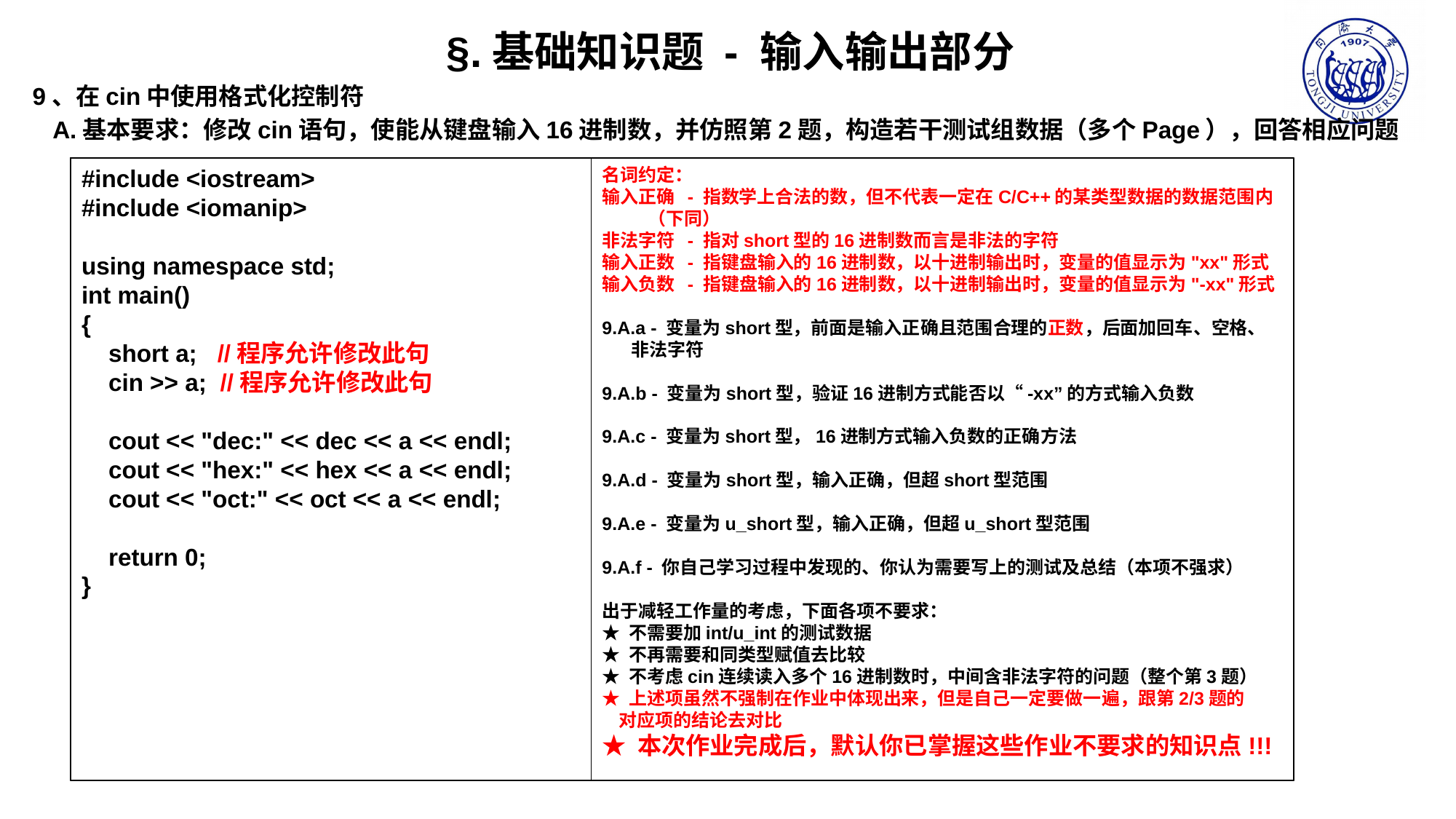

§.基础知识题 - 输入输出部分
9、在cin中使用格式化控制符
   A.基本要求：修改cin语句，使能从键盘输入16进制数，并仿照第2题，构造若干测试组数据（多个Page），回答相应问题
名词约定：
输入正确  - 指数学上合法的数，但不代表一定在C/C++的某类型数据的数据范围内
          （下同）
非法字符  - 指对short型的16进制数而言是非法的字符
输入正数  - 指键盘输入的16进制数，以十进制输出时，变量的值显示为"xx"形式
输入负数  - 指键盘输入的16进制数，以十进制输出时，变量的值显示为"-xx"形式

9.A.a - 变量为short型，前面是输入正确且范围合理的正数，后面加回车、空格、
      非法字符

9.A.b - 变量为short型，验证16进制方式能否以“-xx”的方式输入负数

9.A.c - 变量为short型，16进制方式输入负数的正确方法

9.A.d - 变量为short型，输入正确，但超short型范围

9.A.e - 变量为u_short型，输入正确，但超u_short型范围

9.A.f - 你自己学习过程中发现的、你认为需要写上的测试及总结（本项不强求）

出于减轻工作量的考虑，下面各项不要求：
★ 不需要加int/u_int的测试数据
★ 不再需要和同类型赋值去比较
★ 不考虑cin连续读入多个16进制数时，中间含非法字符的问题（整个第3题）
★ 上述项虽然不强制在作业中体现出来，但是自己一定要做一遍，跟第2/3题的
   对应项的结论去对比
★ 本次作业完成后，默认你已掌握这些作业不要求的知识点!!!

#include <iostream>
#include <iomanip>

using namespace std;
int main()
{
    short a;   //程序允许修改此句
    cin >> a;  //程序允许修改此句

    cout << "dec:" << dec << a << endl;
    cout << "hex:" << hex << a << endl;
    cout << "oct:" << oct << a << endl;

    return 0;
}